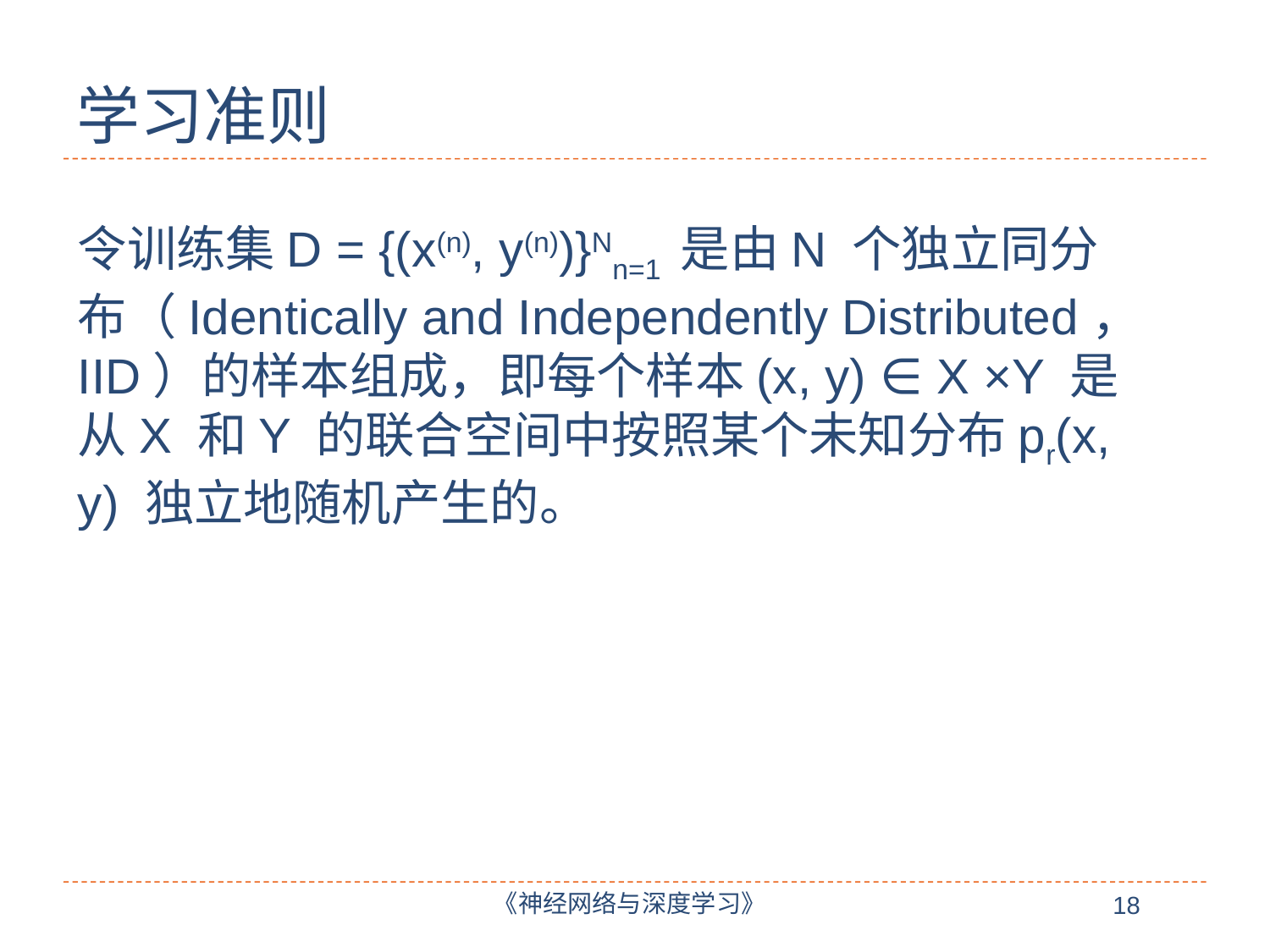

# 学习准则
令训练集D = {(x(n), y(n))}Nn=1 是由N 个独立同分布（Identically and Independently Distributed，IID）的样本组成，即每个样本(x, y) ∈ X ×Y 是从X 和Y 的联合空间中按照某个未知分布pr(x, y) 独立地随机产生的。